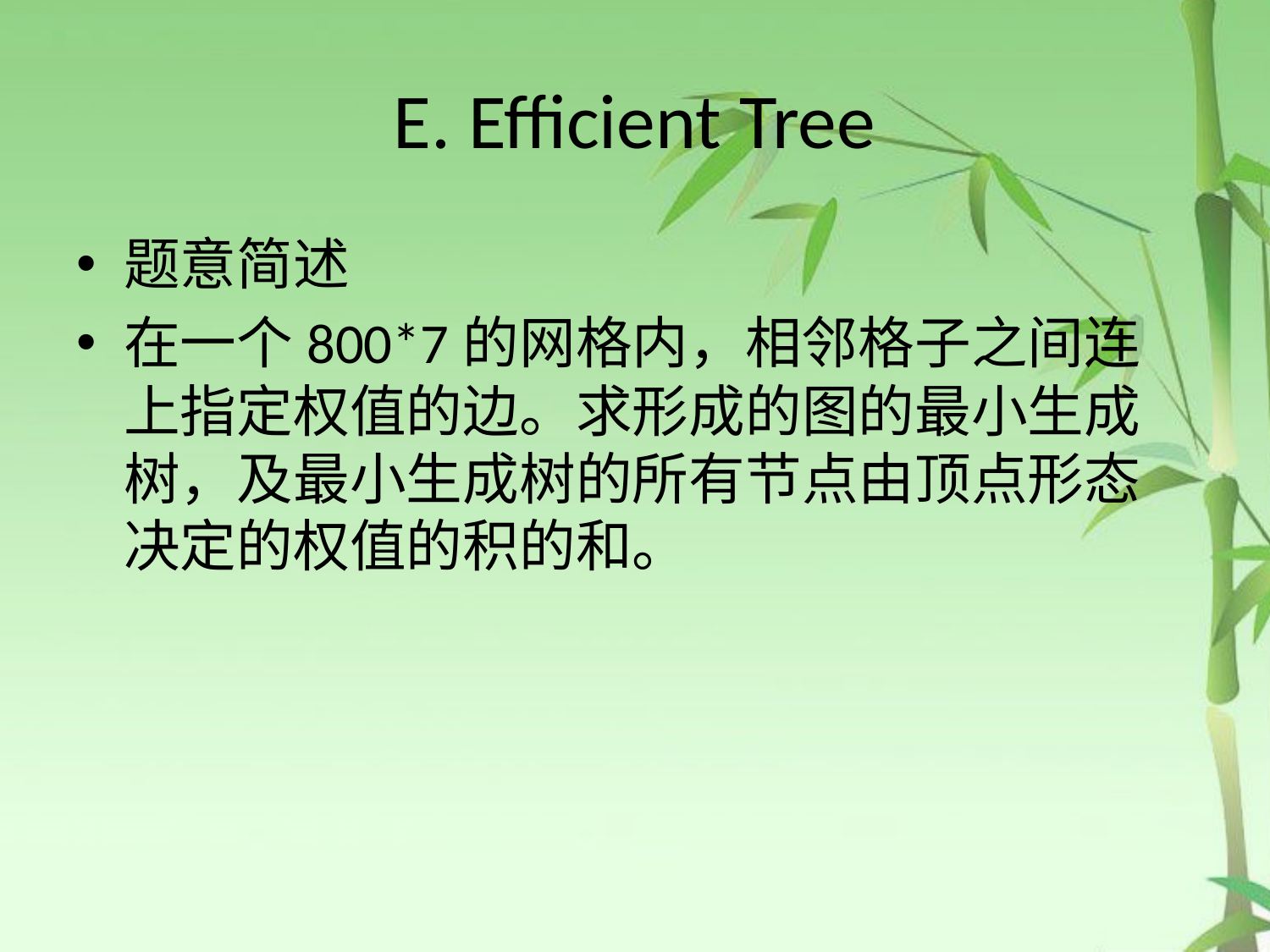

# E. Efficient Tree
题意简述
在一个800*7的网格内，相邻格子之间连上指定权值的边。求形成的图的最小生成树，及最小生成树的所有节点由顶点形态决定的权值的积的和。